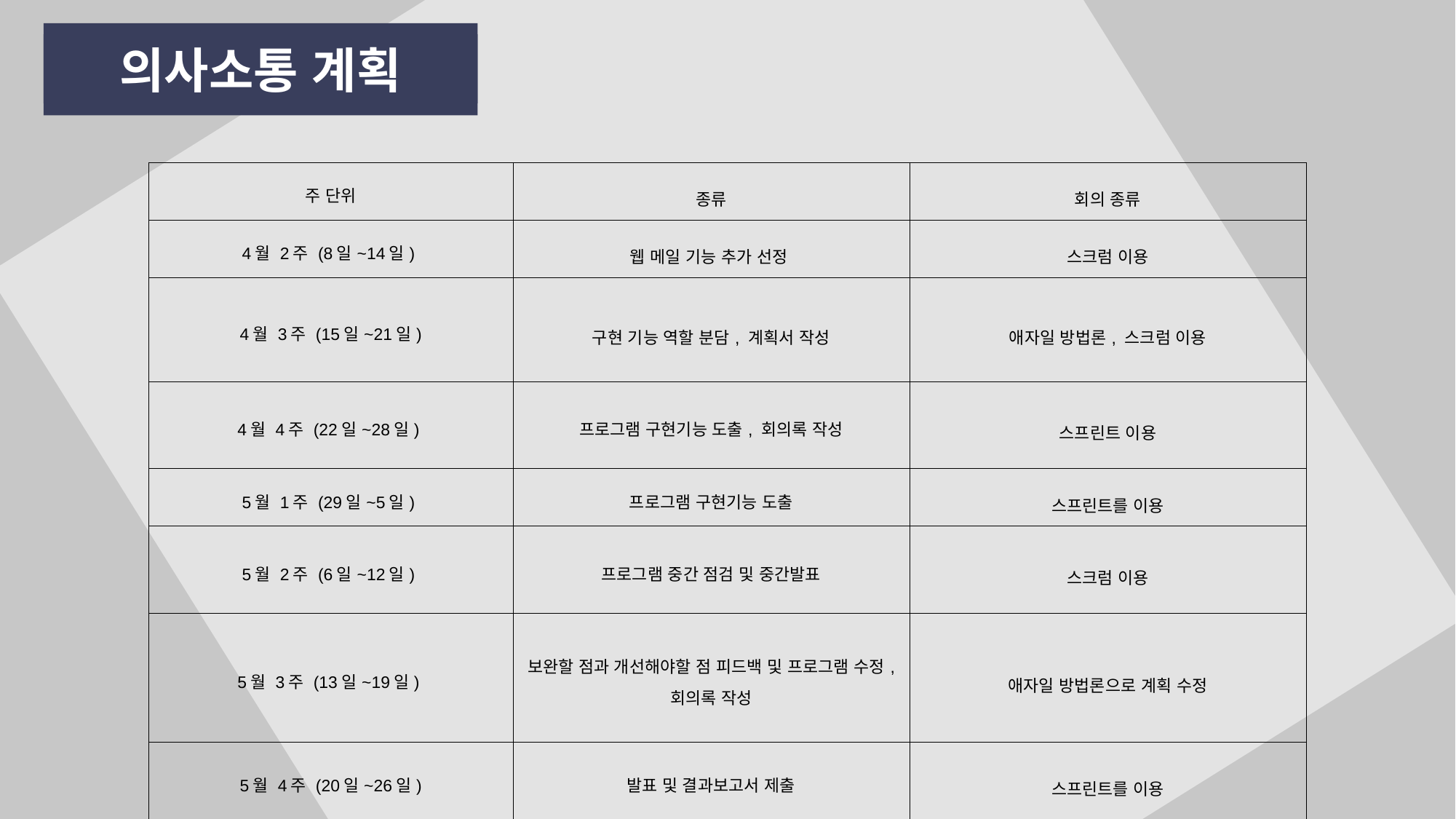

의사소통 계획
| 주 단위 | 종류 | 회의 종류 |
| --- | --- | --- |
| 4월 2주 (8일~14일) | 웹 메일 기능 추가 선정 | 스크럼 이용 |
| 4월 3주 (15일~21일) | 구현 기능 역할 분담, 계획서 작성 | 애자일 방법론, 스크럼 이용 |
| 4월 4주 (22일~28일) | 프로그램 구현기능 도출, 회의록 작성 | 스프린트 이용 |
| 5월 1주 (29일~5일) | 프로그램 구현기능 도출 | 스프린트를 이용 |
| 5월 2주 (6일~12일) | 프로그램 중간 점검 및 중간발표 | 스크럼 이용 |
| 5월 3주 (13일~19일) | 보완할 점과 개선해야할 점 피드백 및 프로그램 수정, 회의록 작성 | 애자일 방법론으로 계획 수정 |
| 5월 4주 (20일~26일) | 발표 및 결과보고서 제출 | 스프린트를 이용 |